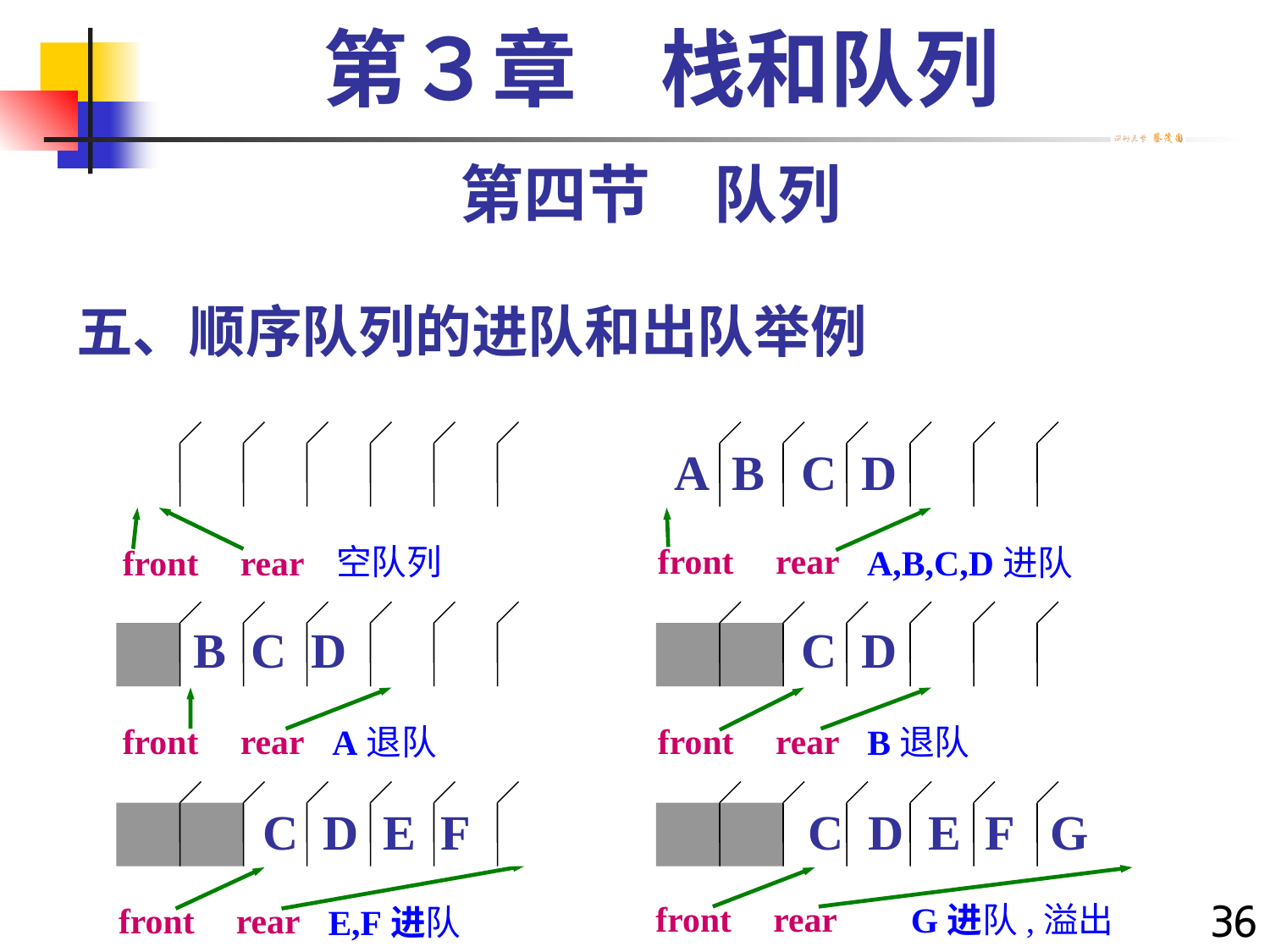

第３章　栈和队列
第四节　队列
# 五、顺序队列的进队和出队举例

A  B   C  D

front
rear
空队列
A,B,C,D进队
front
rear

B  C  D

C  D

front
rear
front
rear
A退队
B退队

C  D  E  F

C  D  E  F   G

36
front
rear
G进队,溢出
front
rear
E,F进队